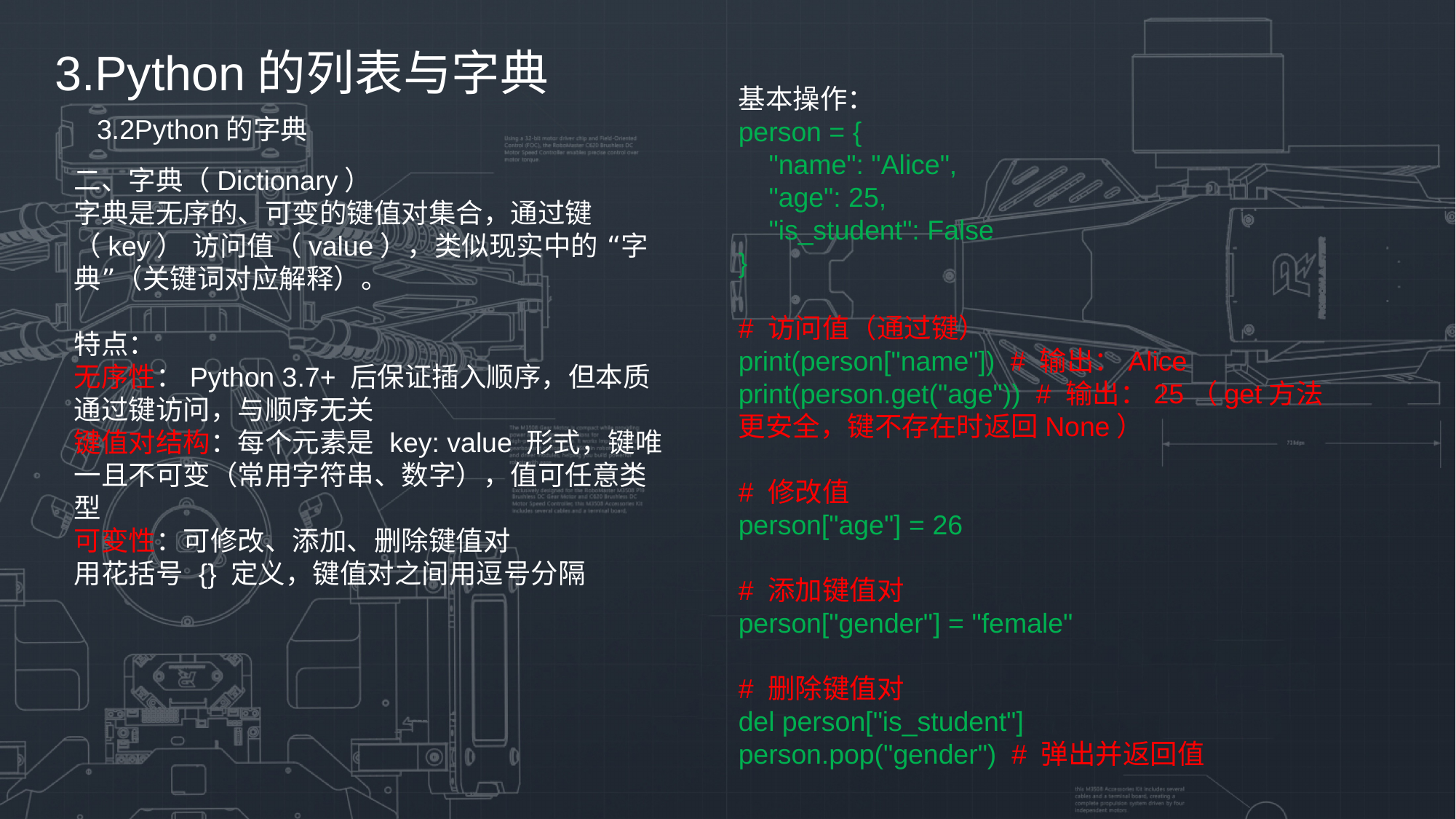

3.Python的列表与字典
基本操作：
person = {
    "name": "Alice",
    "age": 25,
    "is_student": False
}

# 访问值（通过键）
print(person["name"])  # 输出：Alice
print(person.get("age"))  # 输出：25（get方法更安全，键不存在时返回None）

# 修改值
person["age"] = 26

# 添加键值对
person["gender"] = "female"

# 删除键值对
del person["is_student"]
person.pop("gender")  # 弹出并返回值

3.2Python的字典
二、字典（Dictionary）
字典是无序的、可变的键值对集合，通过键（key） 访问值（value），类似现实中的 “字典”（关键词对应解释）。

特点：
无序性：Python 3.7+ 后保证插入顺序，但本质通过键访问，与顺序无关
键值对结构：每个元素是 key: value 形式，键唯一且不可变（常用字符串、数字），值可任意类型
可变性：可修改、添加、删除键值对
用花括号 {} 定义，键值对之间用逗号分隔